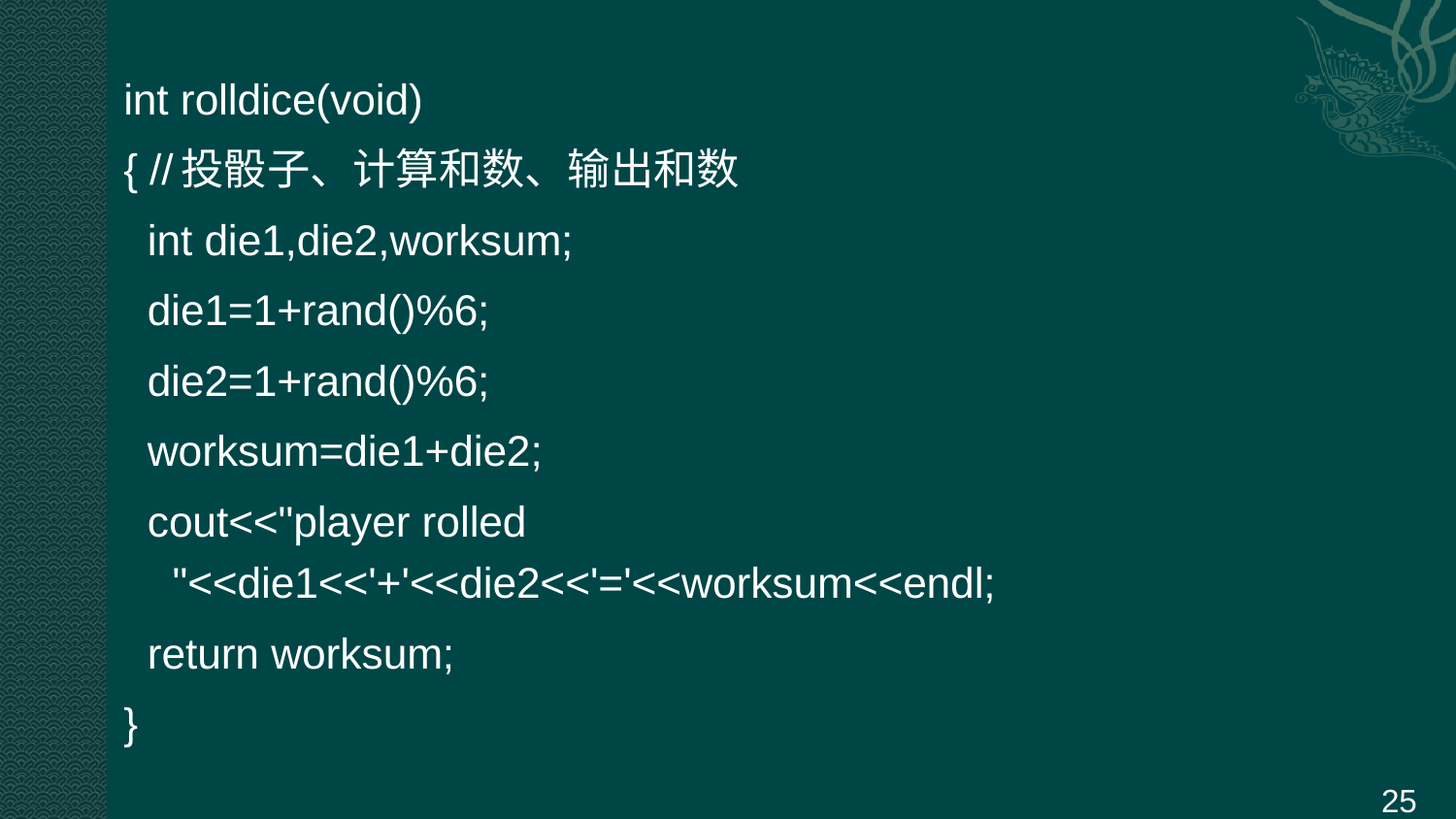

int rolldice(void)
{ //投骰子、计算和数、输出和数
  int die1,die2,worksum;
  die1=1+rand()%6;
  die2=1+rand()%6;
  worksum=die1+die2;
  cout<<"player rolled "<<die1<<'+'<<die2<<'='<<worksum<<endl;
  return worksum;
}
25